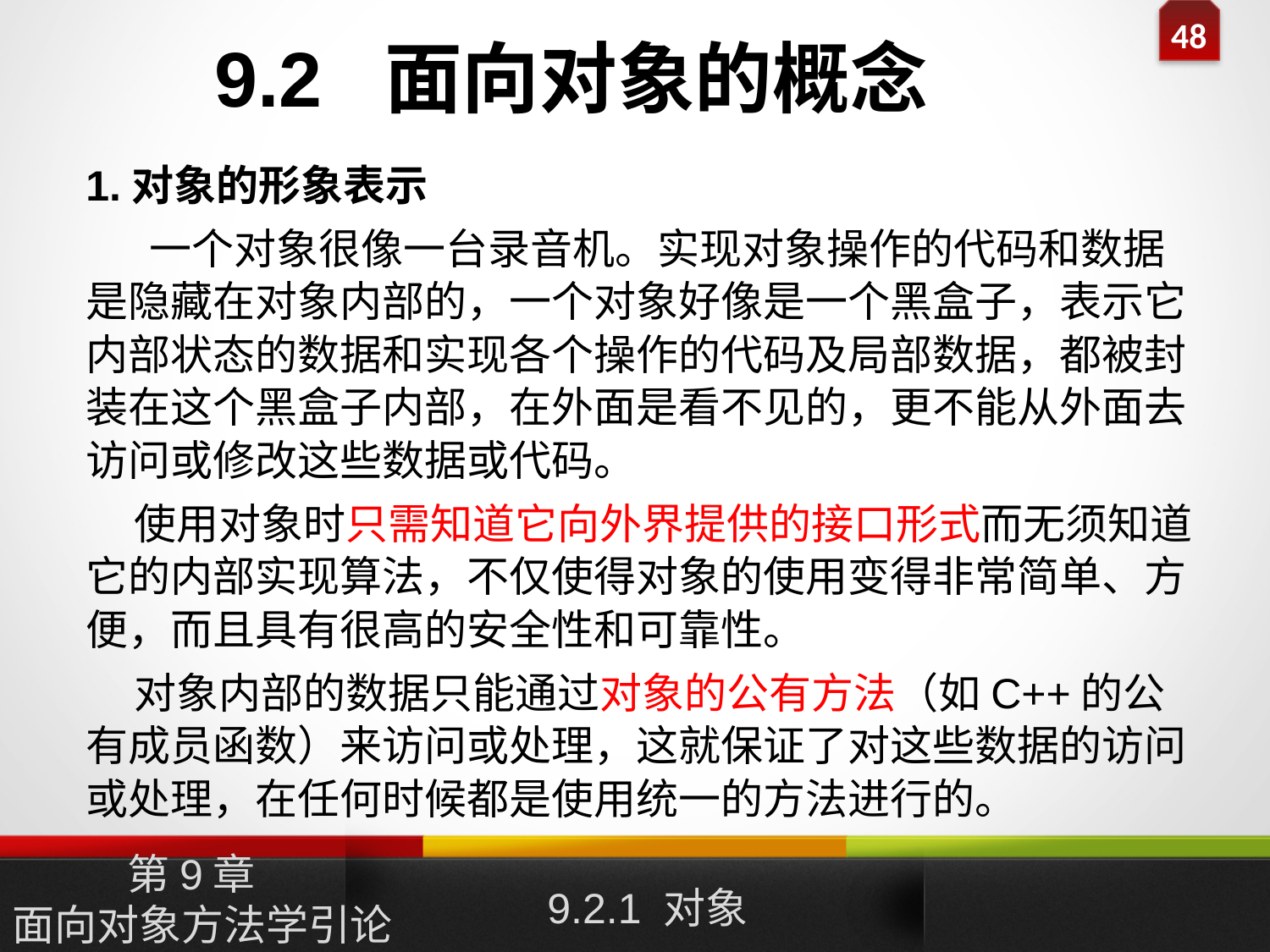

9.2  面向对象的概念
1.对象的形象表示
       一个对象很像一台录音机。实现对象操作的代码和数据是隐藏在对象内部的，一个对象好像是一个黑盒子，表示它内部状态的数据和实现各个操作的代码及局部数据，都被封装在这个黑盒子内部，在外面是看不见的，更不能从外面去访问或修改这些数据或代码。
    使用对象时只需知道它向外界提供的接口形式而无须知道它的内部实现算法，不仅使得对象的使用变得非常简单、方便，而且具有很高的安全性和可靠性。
    对象内部的数据只能通过对象的公有方法（如C++的公有成员函数）来访问或处理，这就保证了对这些数据的访问或处理，在任何时候都是使用统一的方法进行的。
9.2.1 对象